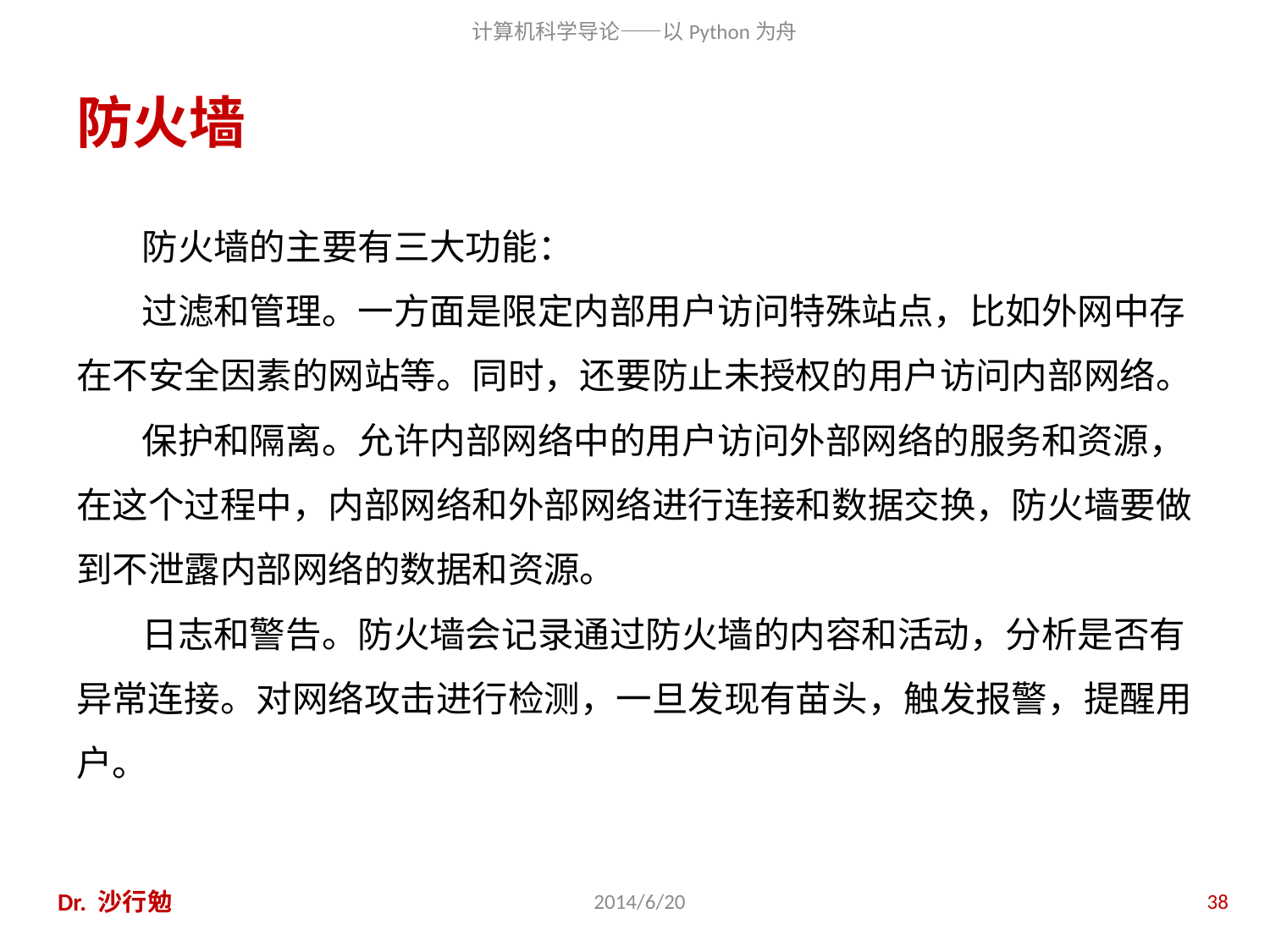

# 防火墙
防火墙的主要有三大功能：
过滤和管理。一方面是限定内部用户访问特殊站点，比如外网中存在不安全因素的网站等。同时，还要防止未授权的用户访问内部网络。
保护和隔离。允许内部网络中的用户访问外部网络的服务和资源，在这个过程中，内部网络和外部网络进行连接和数据交换，防火墙要做到不泄露内部网络的数据和资源。
日志和警告。防火墙会记录通过防火墙的内容和活动，分析是否有异常连接。对网络攻击进行检测，一旦发现有苗头，触发报警，提醒用户。

Dr. 沙行勉
2014/6/20
38